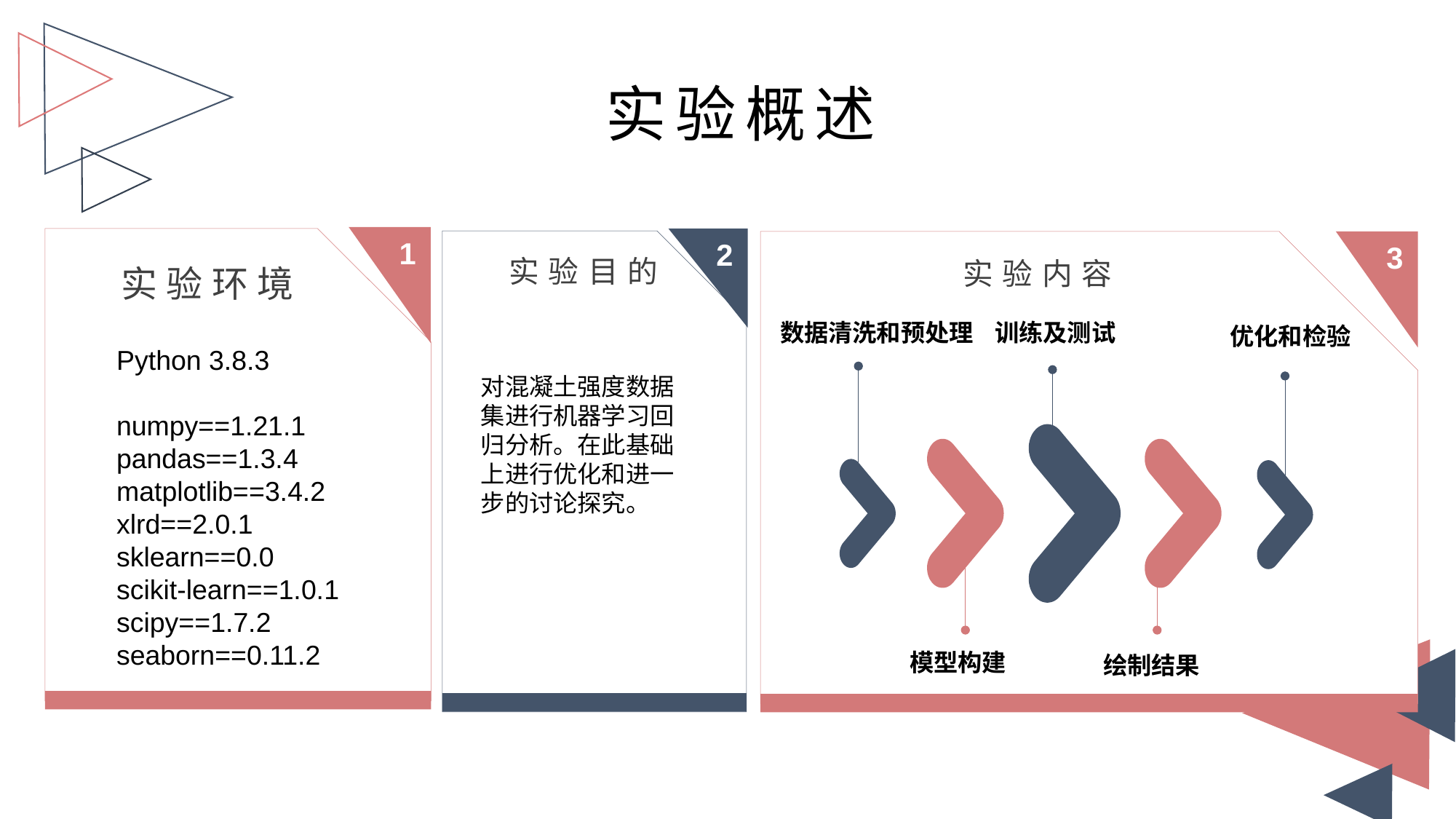

实验概述
1
2

3

实验目的
实验内容
实验环境
数据清洗和预处理
训练及测试
优化和检验
Python 3.8.3

numpy==1.21.1
pandas==1.3.4
matplotlib==3.4.2
xlrd==2.0.1
sklearn==0.0
scikit-learn==1.0.1
scipy==1.7.2
seaborn==0.11.2
对混凝土强度数据集进行机器学习回归分析。在此基础上进行优化和进一步的讨论探究。

模型构建
绘制结果